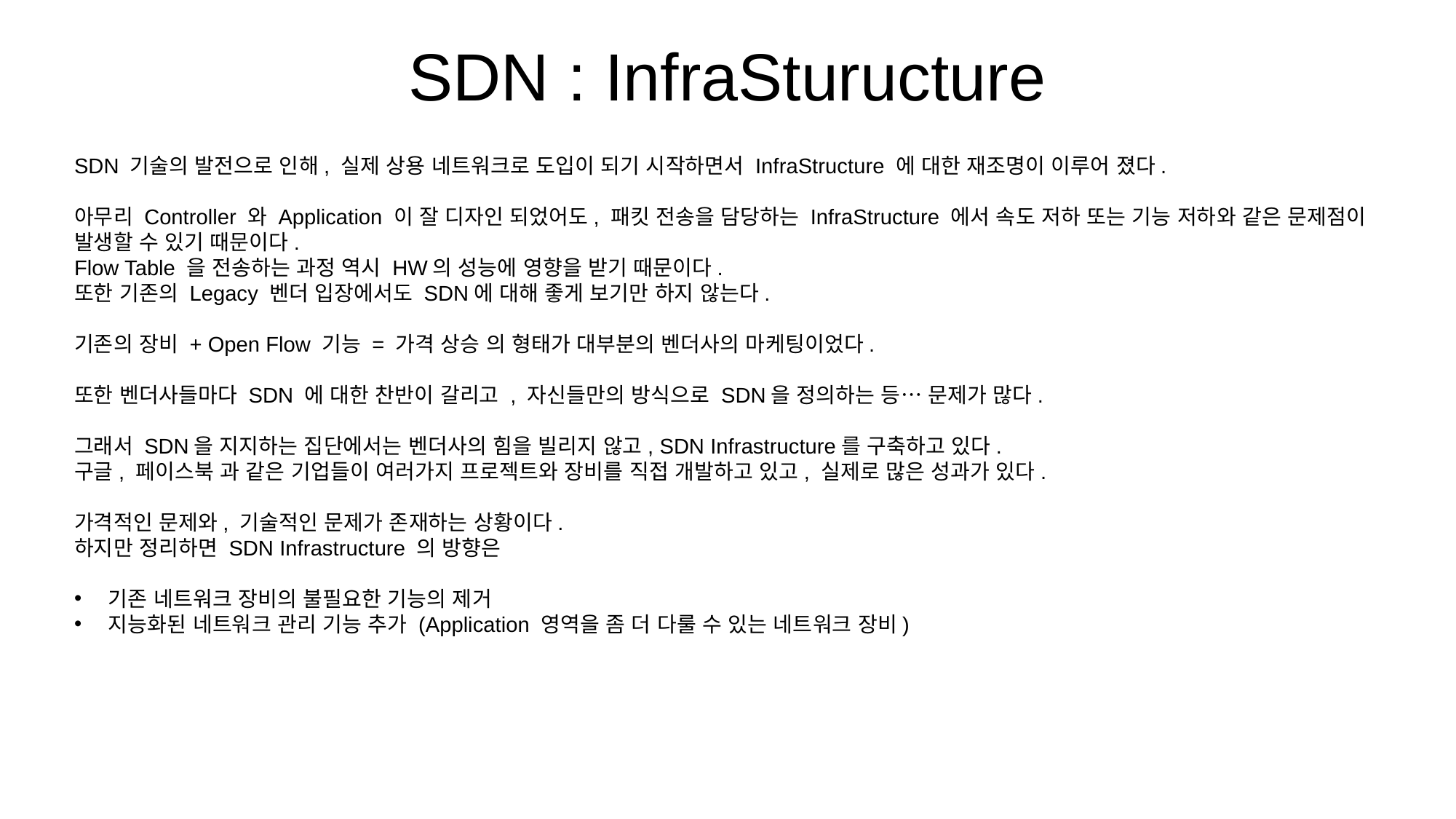

# SDN : InfraSturucture
SDN 기술의 발전으로 인해, 실제 상용 네트워크로 도입이 되기 시작하면서 InfraStructure 에 대한 재조명이 이루어 졌다.

아무리 Controller 와 Application 이 잘 디자인 되었어도, 패킷 전송을 담당하는 InfraStructure 에서 속도 저하 또는 기능 저하와 같은 문제점이 발생할 수 있기 때문이다.
Flow Table 을 전송하는 과정 역시 HW의 성능에 영향을 받기 때문이다.
또한 기존의 Legacy 벤더 입장에서도 SDN에 대해 좋게 보기만 하지 않는다.

기존의 장비 + Open Flow 기능 = 가격 상승 의 형태가 대부분의 벤더사의 마케팅이었다.

또한 벤더사들마다 SDN 에 대한 찬반이 갈리고 , 자신들만의 방식으로 SDN을 정의하는 등… 문제가 많다.

그래서 SDN을 지지하는 집단에서는 벤더사의 힘을 빌리지 않고, SDN Infrastructure를 구축하고 있다.
구글, 페이스북 과 같은 기업들이 여러가지 프로젝트와 장비를 직접 개발하고 있고, 실제로 많은 성과가 있다.

가격적인 문제와, 기술적인 문제가 존재하는 상황이다.
하지만 정리하면 SDN Infrastructure 의 방향은

기존 네트워크 장비의 불필요한 기능의 제거
지능화된 네트워크 관리 기능 추가 (Application 영역을 좀 더 다룰 수 있는 네트워크 장비)